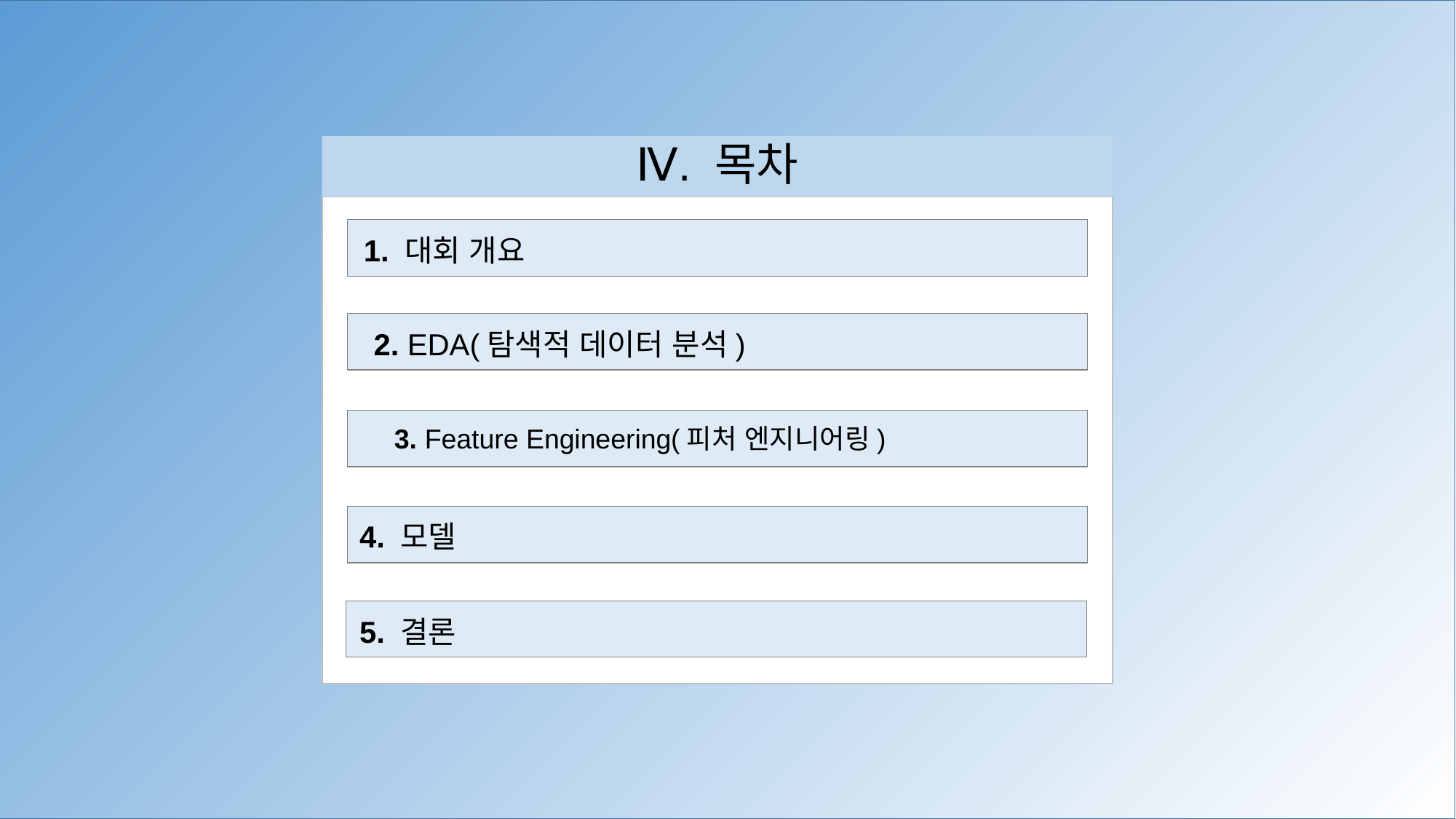

Ⅳ. 목차

1. 대회 개요

2. EDA(탐색적 데이터 분석)

3. Feature Engineering(피처 엔지니어링)

4. 모델

5. 결론